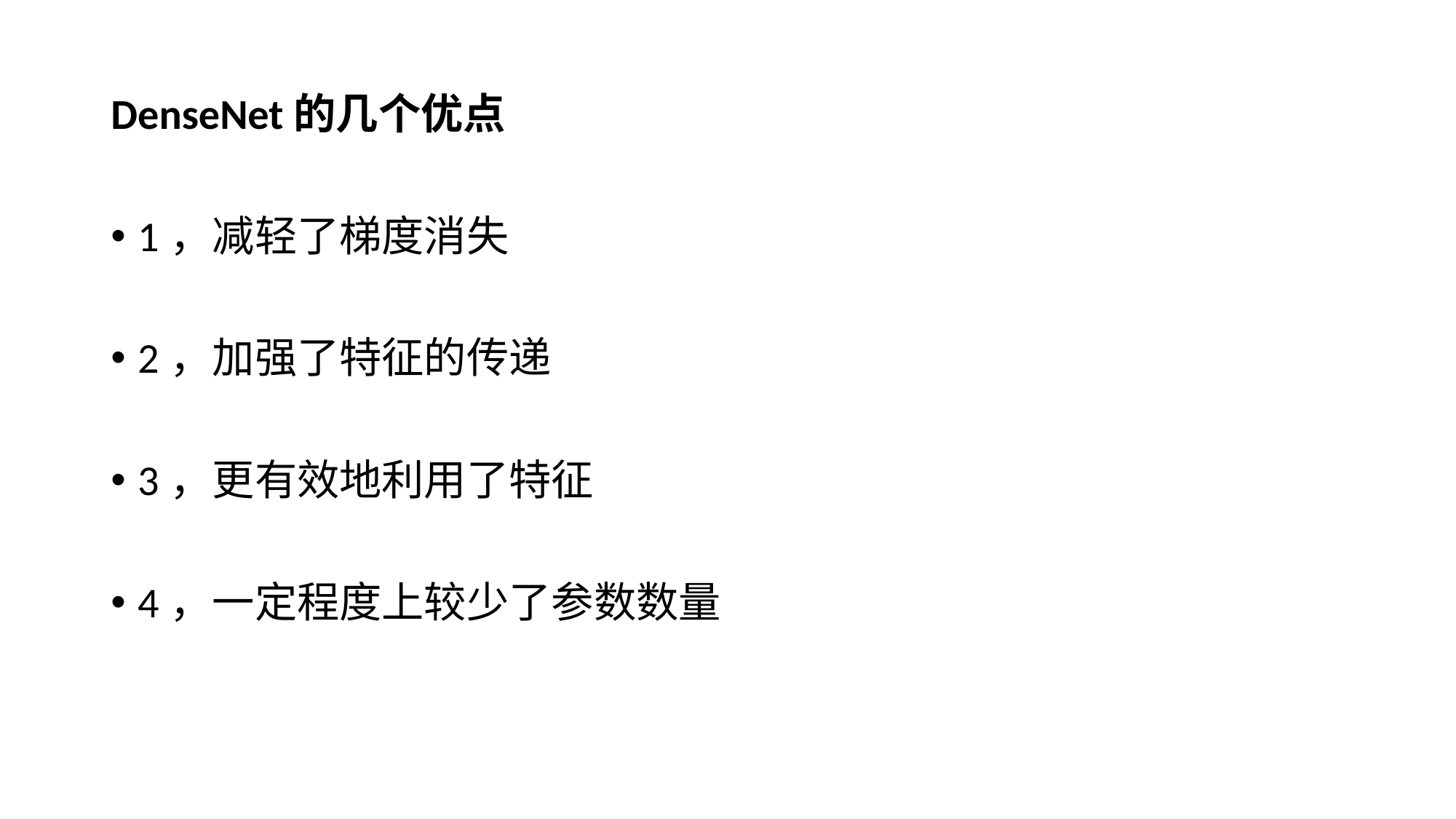

DenseNet的几个优点

1，减轻了梯度消失

2，加强了特征的传递

3，更有效地利用了特征

4，一定程度上较少了参数数量